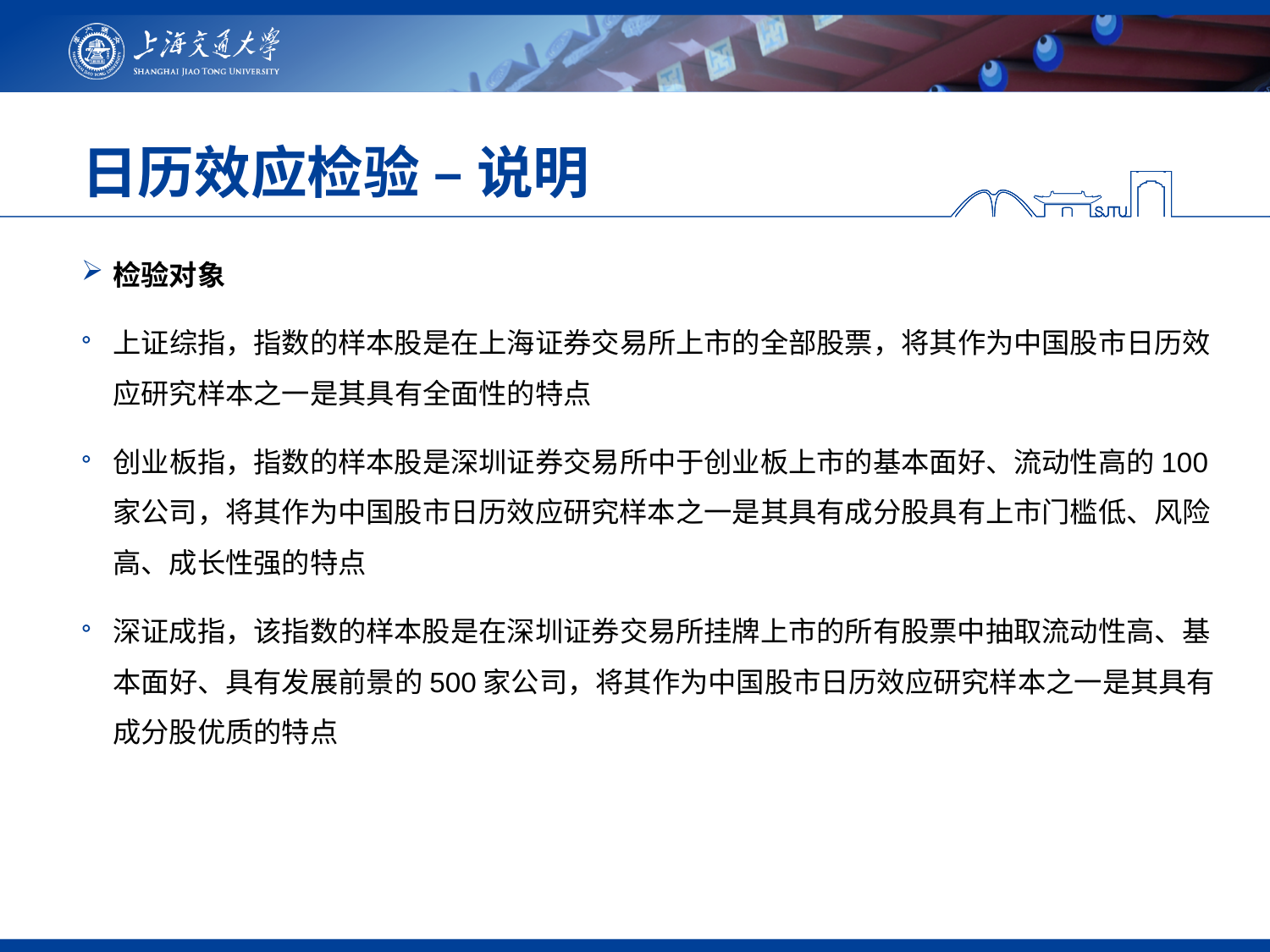

# 日历效应检验 – 说明
检验对象
上证综指，指数的样本股是在上海证券交易所上市的全部股票，将其作为中国股市日历效应研究样本之一是其具有全面性的特点
创业板指，指数的样本股是深圳证券交易所中于创业板上市的基本面好、流动性高的100家公司，将其作为中国股市日历效应研究样本之一是其具有成分股具有上市门槛低、风险高、成长性强的特点
深证成指，该指数的样本股是在深圳证券交易所挂牌上市的所有股票中抽取流动性高、基本面好、具有发展前景的500家公司，将其作为中国股市日历效应研究样本之一是其具有成分股优质的特点